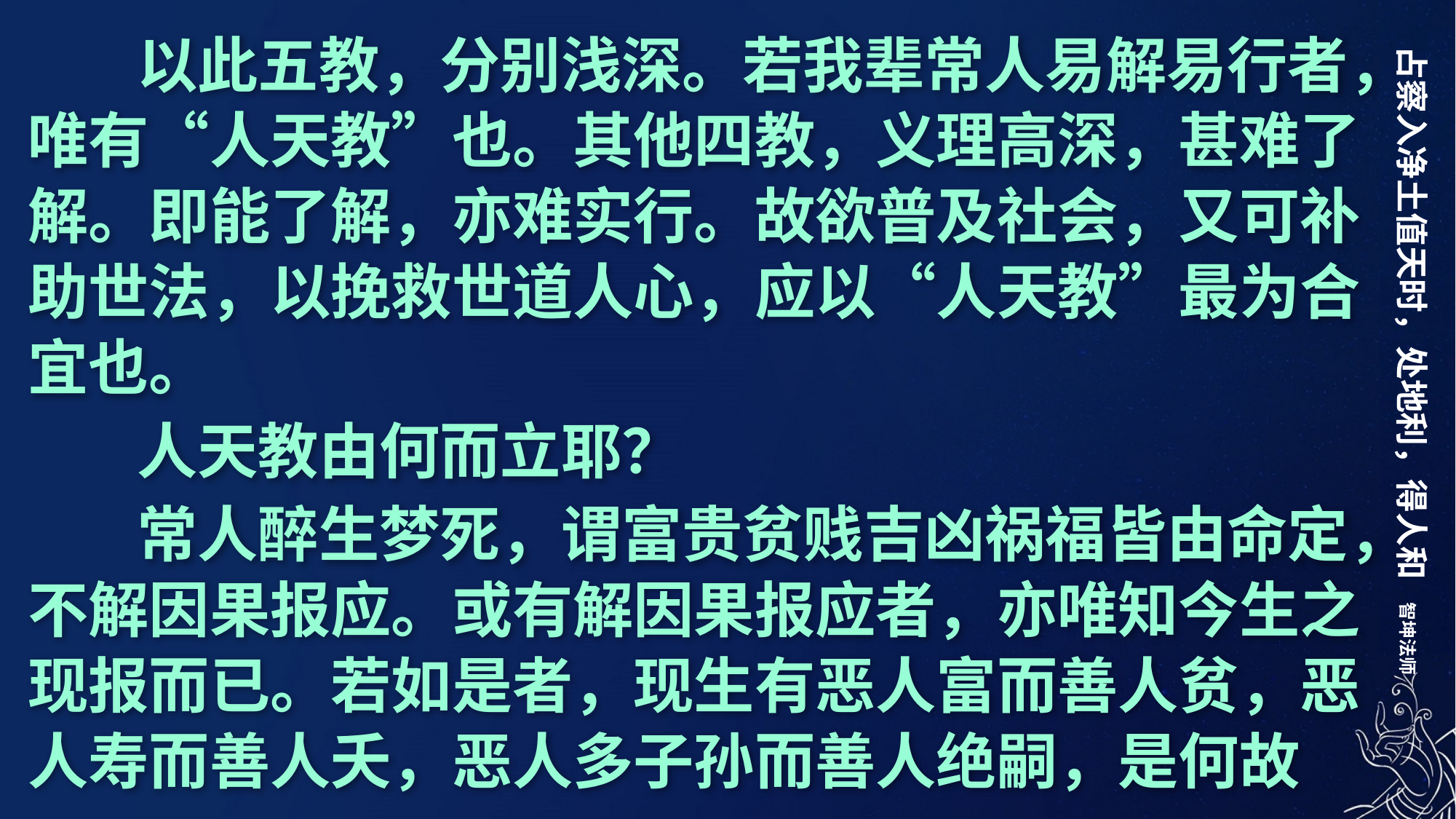

以此五教，分别浅深。若我辈常人易解易行者，唯有“人天教”也。其他四教，义理高深，甚难了解。即能了解，亦难实行。故欲普及社会，又可补助世法，以挽救世道人心，应以“人天教”最为合宜也。
	人天教由何而立耶？
	常人醉生梦死，谓富贵贫贱吉凶祸福皆由命定，不解因果报应。或有解因果报应者，亦唯知今生之现报而已。若如是者，现生有恶人富而善人贫，恶人寿而善人夭，恶人多子孙而善人绝嗣，是何故